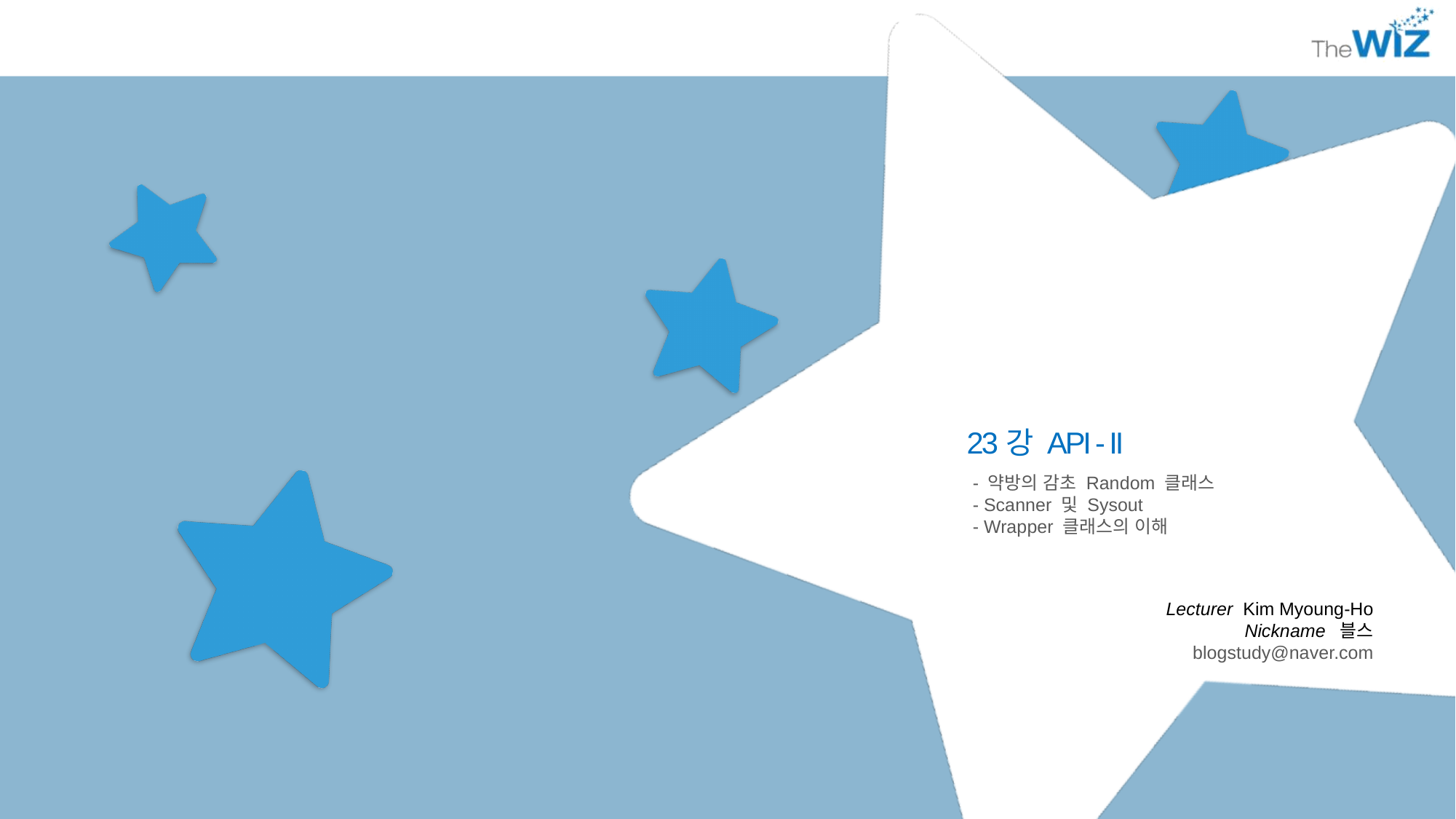

23강 API - II
- 약방의 감초 Random 클래스
- Scanner 및 Sysout
- Wrapper 클래스의 이해
Lecturer  Kim Myoung-Ho
Nickname  블스
blogstudy@naver.com